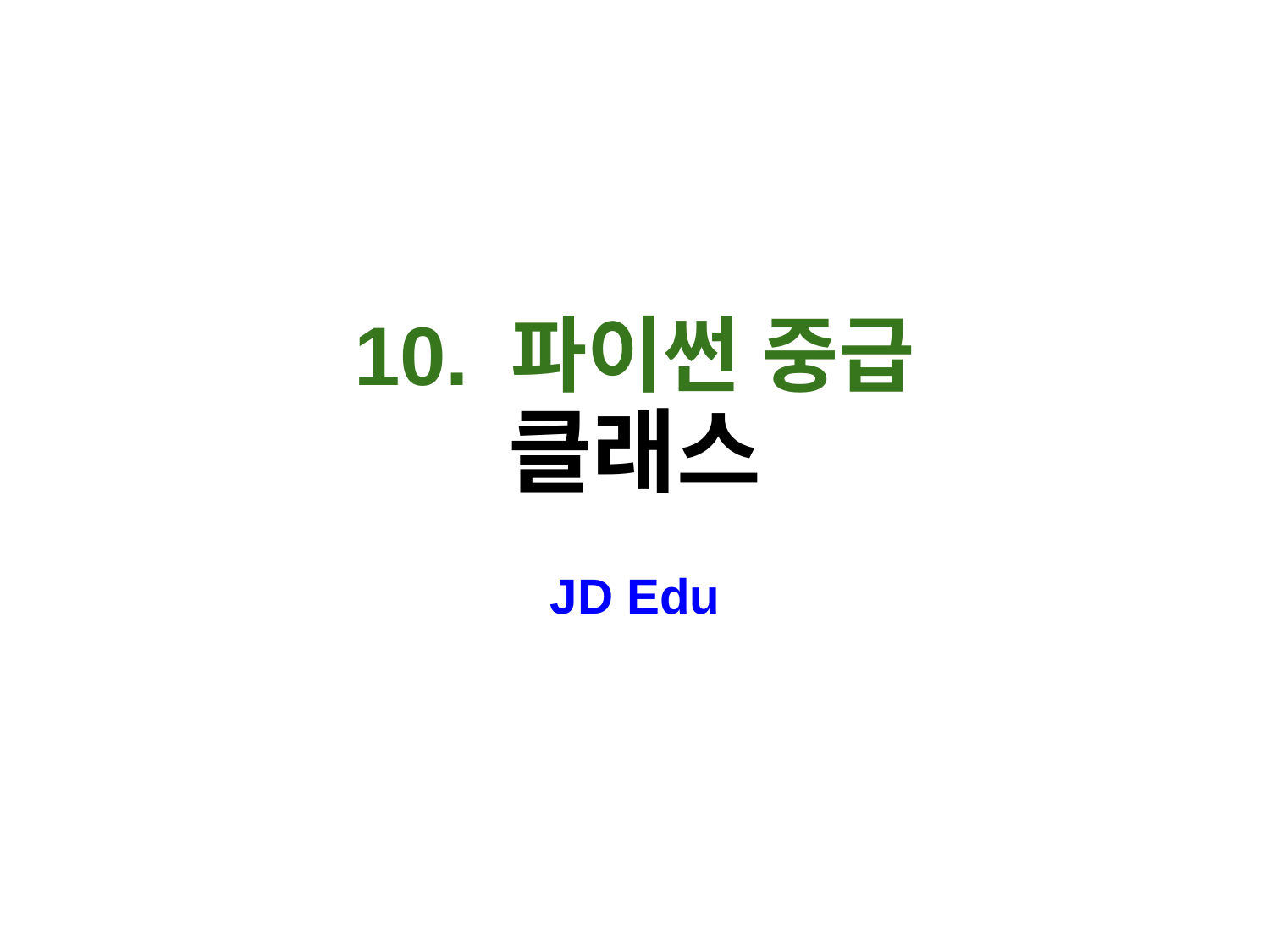

# 10. 파이썬 중급
클래스
JD Edu